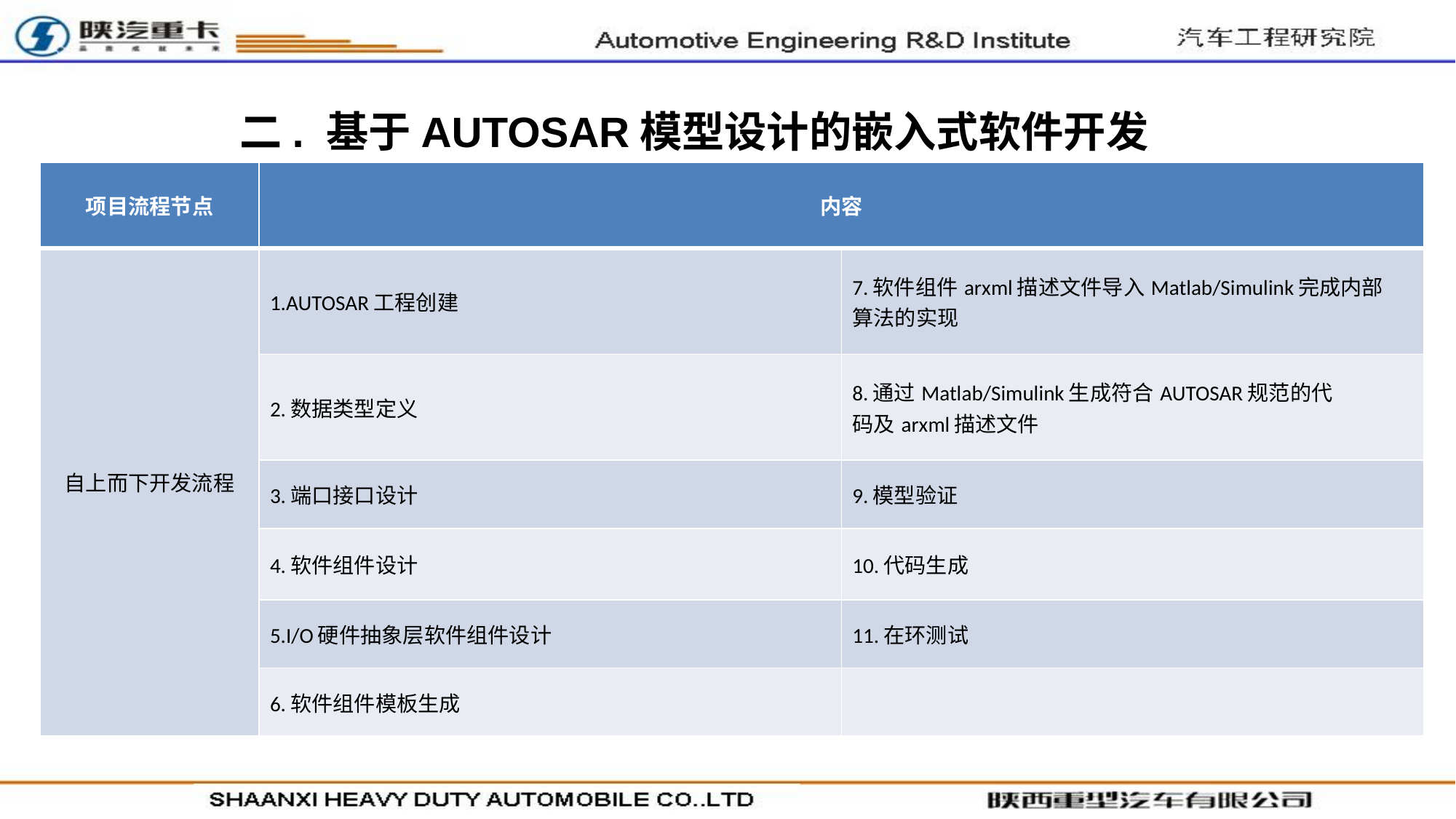

二. 基于AUTOSAR模型设计的嵌入式软件开发
| 项目流程节点 | 内容 | 备注 |
| --- | --- | --- |
| 自上而下开发流程 | 1.AUTOSAR工程创建 | 7.软件组件arxml描述文件导入Matlab/Simulink完成内部 算法的实现 |
|  | 2.数据类型定义 | 8.通过Matlab/Simulink生成符合AUTOSAR规范的代 码及arxml描述文件 |
| 模型验证 | 3.端口接口设计 | 9.模型验证 |
|  | 4.软件组件设计 | 10.代码生成 |
|  | 5.I/O硬件抽象层软件组件设计 | 11.在环测试 |
|  | 6.软件组件模板生成 |  |